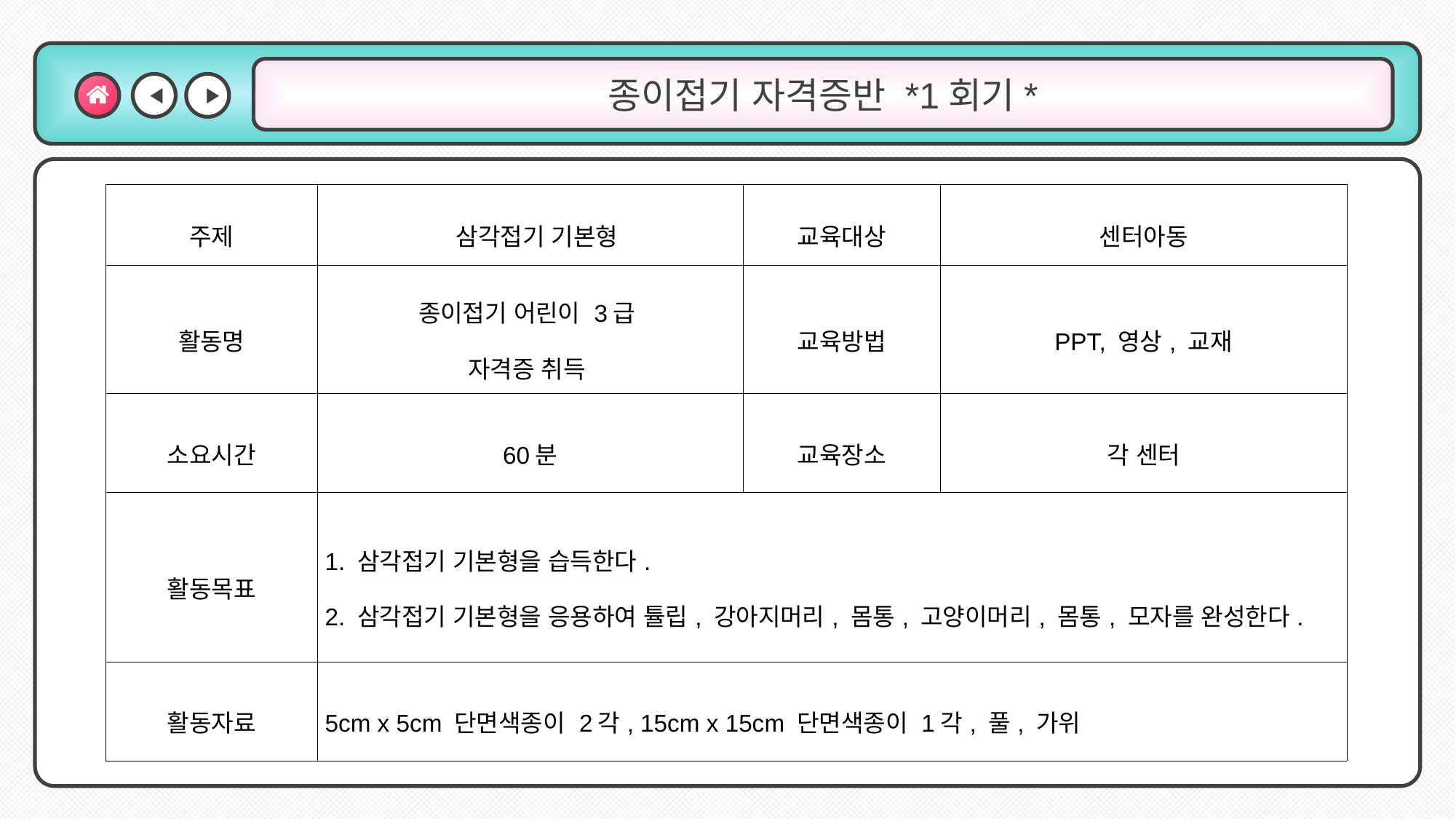

◀
▶

종이접기 자격증반 *1회기*

| 주제 | 삼각접기 기본형 | 교육대상 | 센터아동 |
| --- | --- | --- | --- |
| 활동명 | 종이접기 어린이 3급 자격증 취득 | 교육방법 | PPT, 영상, 교재 |
| 소요시간 | 60분 | 교육장소 | 각 센터 |
| 활동목표 | 1. 삼각접기 기본형을 습득한다. 2. 삼각접기 기본형을 응용하여 튤립, 강아지머리, 몸통, 고양이머리, 몸통, 모자를 완성한다. |  |  |
| 활동자료 | 5cm x 5cm 단면색종이 2각, 15cm x 15cm 단면색종이 1각, 풀, 가위 |  |  |